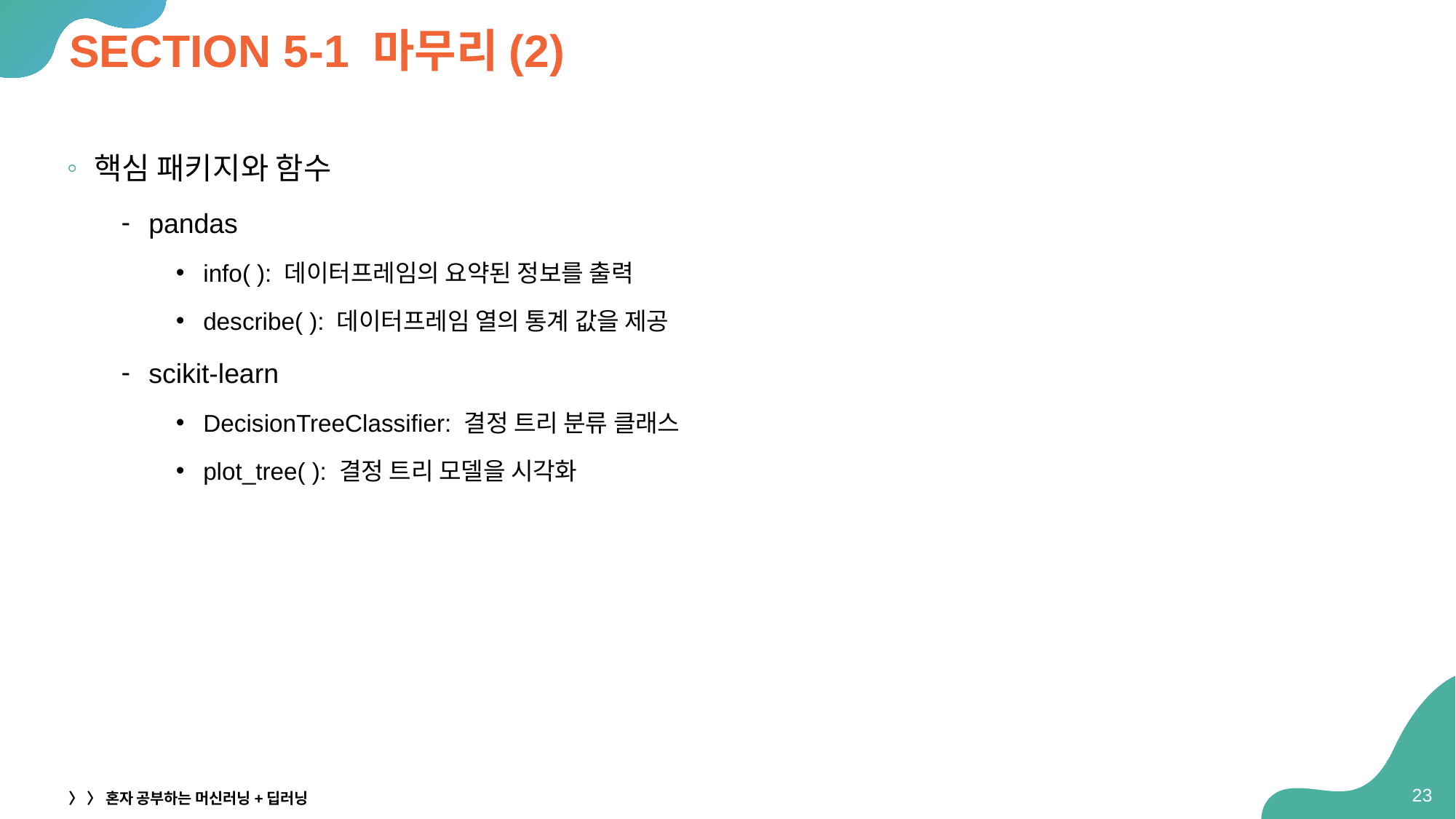

# SECTION 5-1 마무리(2)
핵심 패키지와 함수
pandas
info( ): 데이터프레임의 요약된 정보를 출력
describe( ): 데이터프레임 열의 통계 값을 제공
scikit-learn
DecisionTreeClassifier: 결정 트리 분류 클래스
plot_tree( ): 결정 트리 모델을 시각화
23
〉 〉 혼자 공부하는 머신러닝+딥러닝